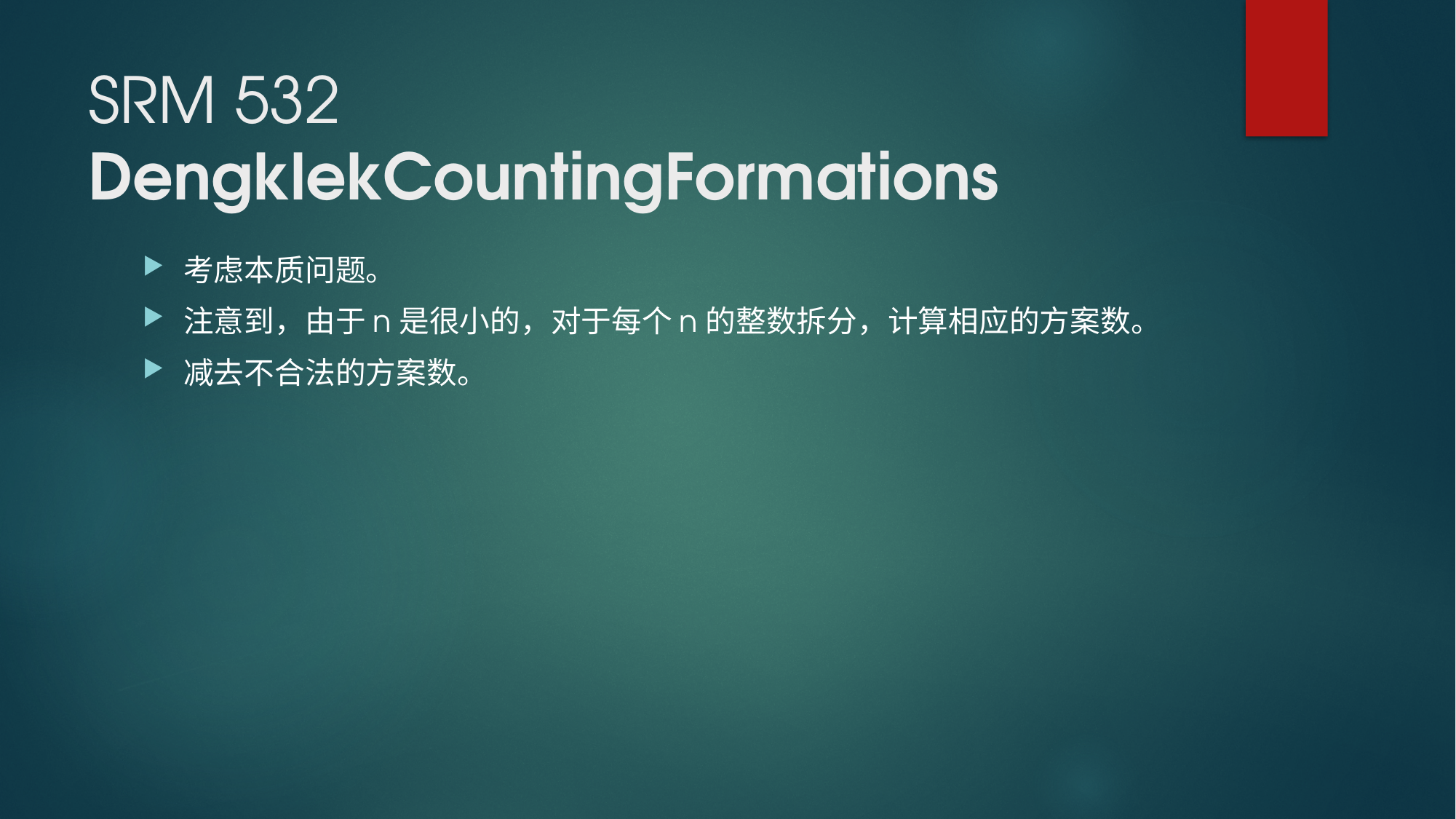

# SRM 532 DengklekCountingFormations
考虑本质问题。
注意到，由于n是很小的，对于每个n的整数拆分，计算相应的方案数。
减去不合法的方案数。